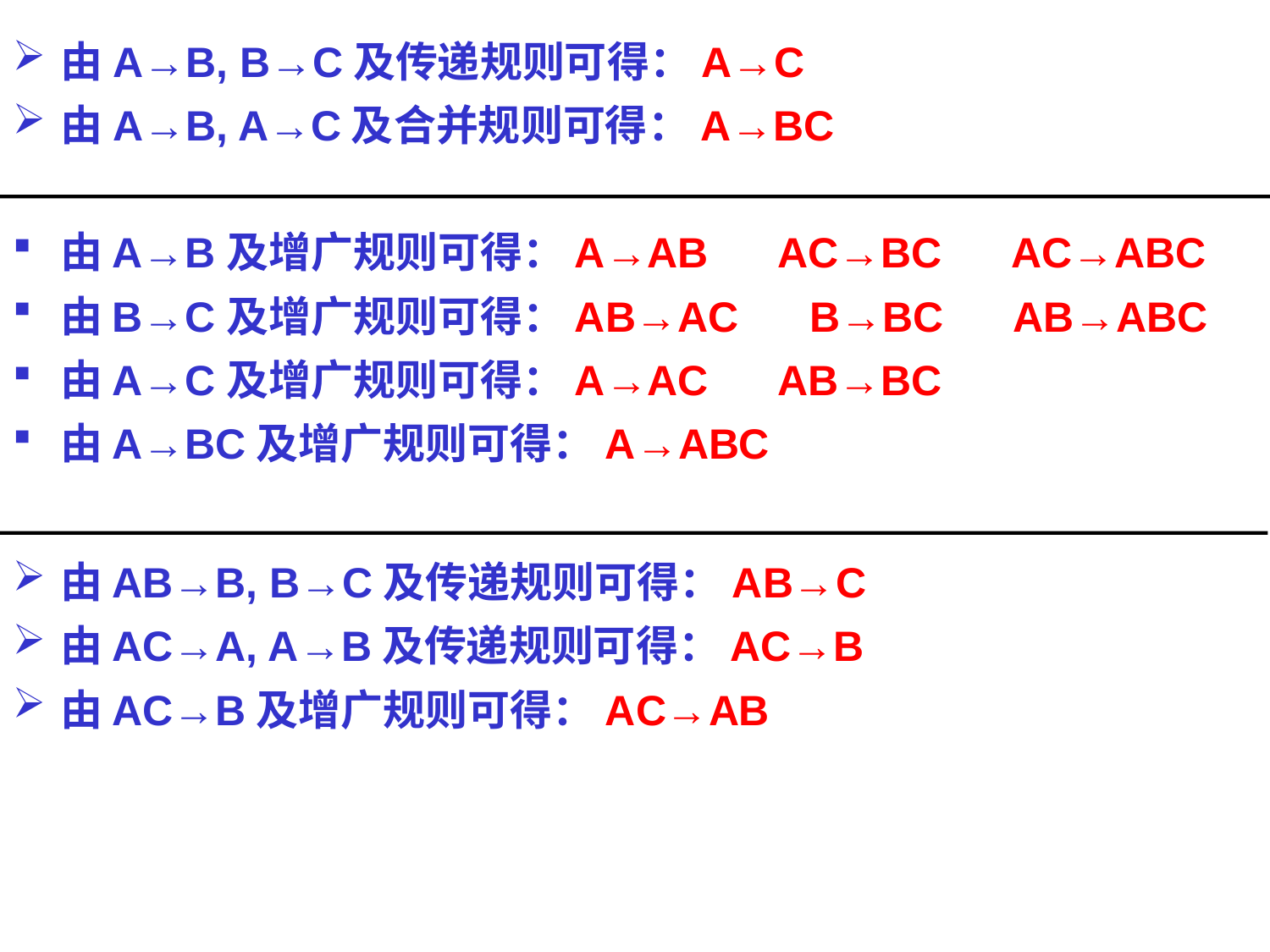

# 由A→B, B→C及传递规则可得：A→C
由A→B, A→C及合并规则可得：A→BC

由A→B及增广规则可得：A→AB      AC→BC      AC→ABC
由B→C及增广规则可得：AB→AC      B→BC      AB→ABC
由A→C及增广规则可得：A→AC      AB→BC
由A→BC及增广规则可得：A→ABC

由AB→B, B→C及传递规则可得：AB→C
由AC→A, A→B及传递规则可得：AC→B
由AC→B及增广规则可得：AC→AB
69
2007年度-教育部-IBM精品课程-南京大学计算机科学与技术系